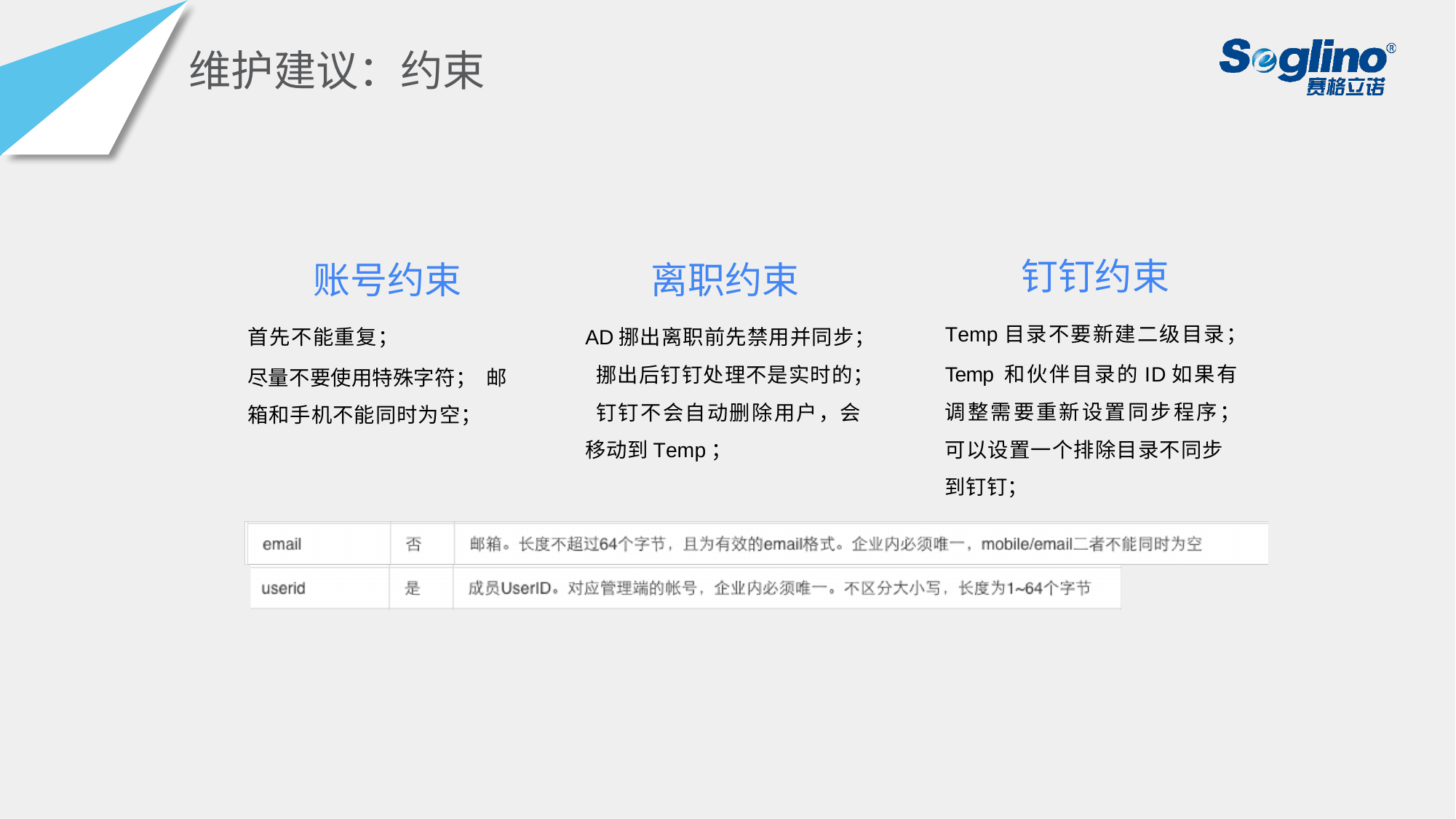

维护建议：约束
钉钉约束
Temp目录不要新建二级目录；
Temp 和伙伴目录的ID如果有 调整需要重新设置同步程序；
可以设置一个排除目录不同步 到钉钉；
账号约束
首先不能重复；
尽量不要使用特殊字符；  邮箱和手机不能同时为空；
离职约束
AD挪出离职前先禁用并同步；  挪出后钉钉处理不是实时的；  钉钉不会自动删除用户，会移动到Temp；